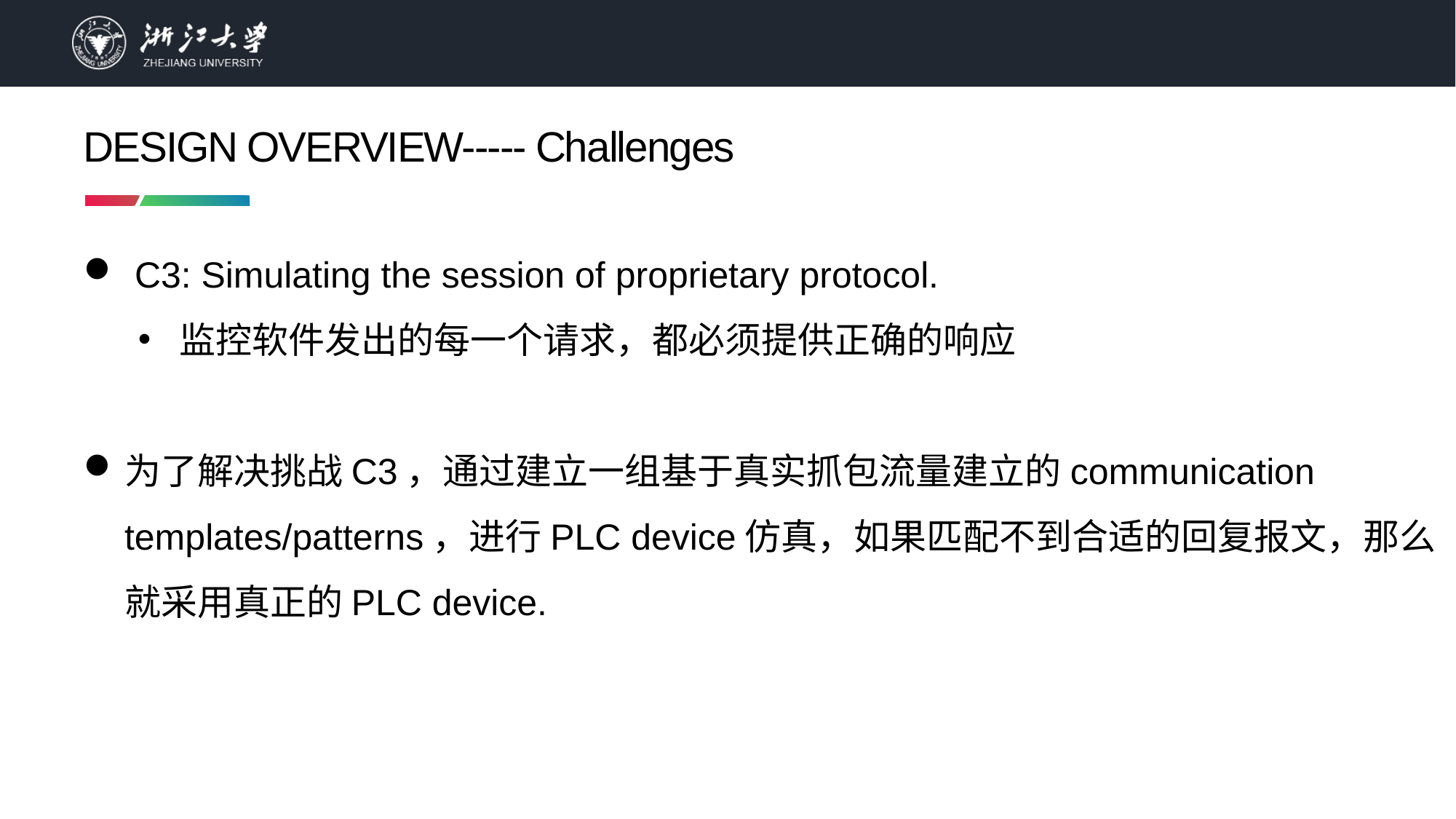

# DESIGN OVERVIEW----- Challenges
 C3: Simulating the session of proprietary protocol.
监控软件发出的每一个请求，都必须提供正确的响应

为了解决挑战C3，通过建立一组基于真实抓包流量建立的communication templates/patterns，进行PLC device仿真，如果匹配不到合适的回复报文，那么就采用真正的PLC device.

22